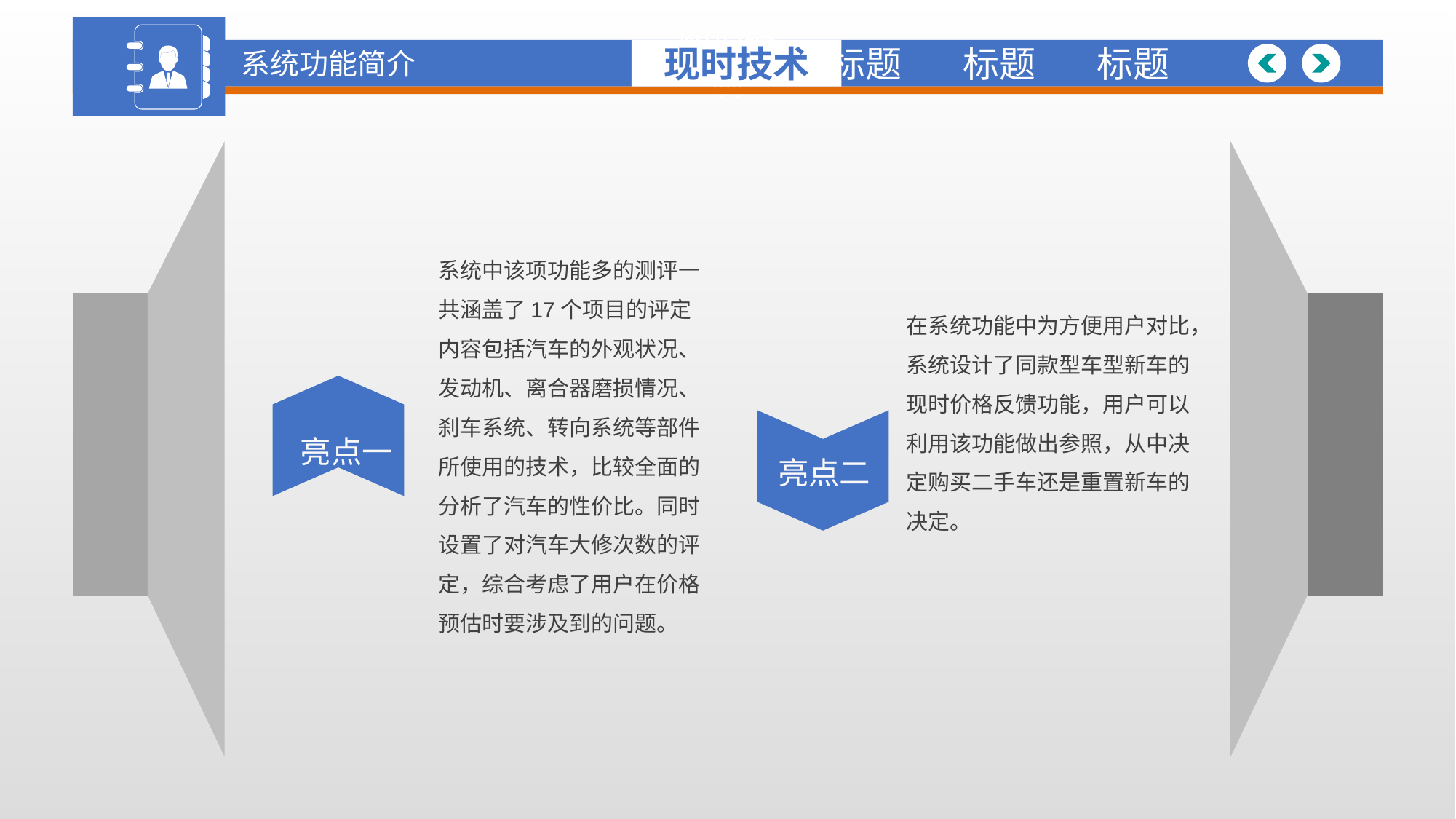

系统功能简介

图形绘制
标题
标题
标题
现时技术

系统中该项功能多的测评一共涵盖了17个项目的评定内容包括汽车的外观状况、发动机、离合器磨损情况、刹车系统、转向系统等部件所使用的技术，比较全面的分析了汽车的性价比。同时设置了对汽车大修次数的评定，综合考虑了用户在价格预估时要涉及到的问题。

在系统功能中为方便用户对比，系统设计了同款型车型新车的现时价格反馈功能，用户可以利用该功能做出参照，从中决定购买二手车还是重置新车的决定。

亮点一
亮点二